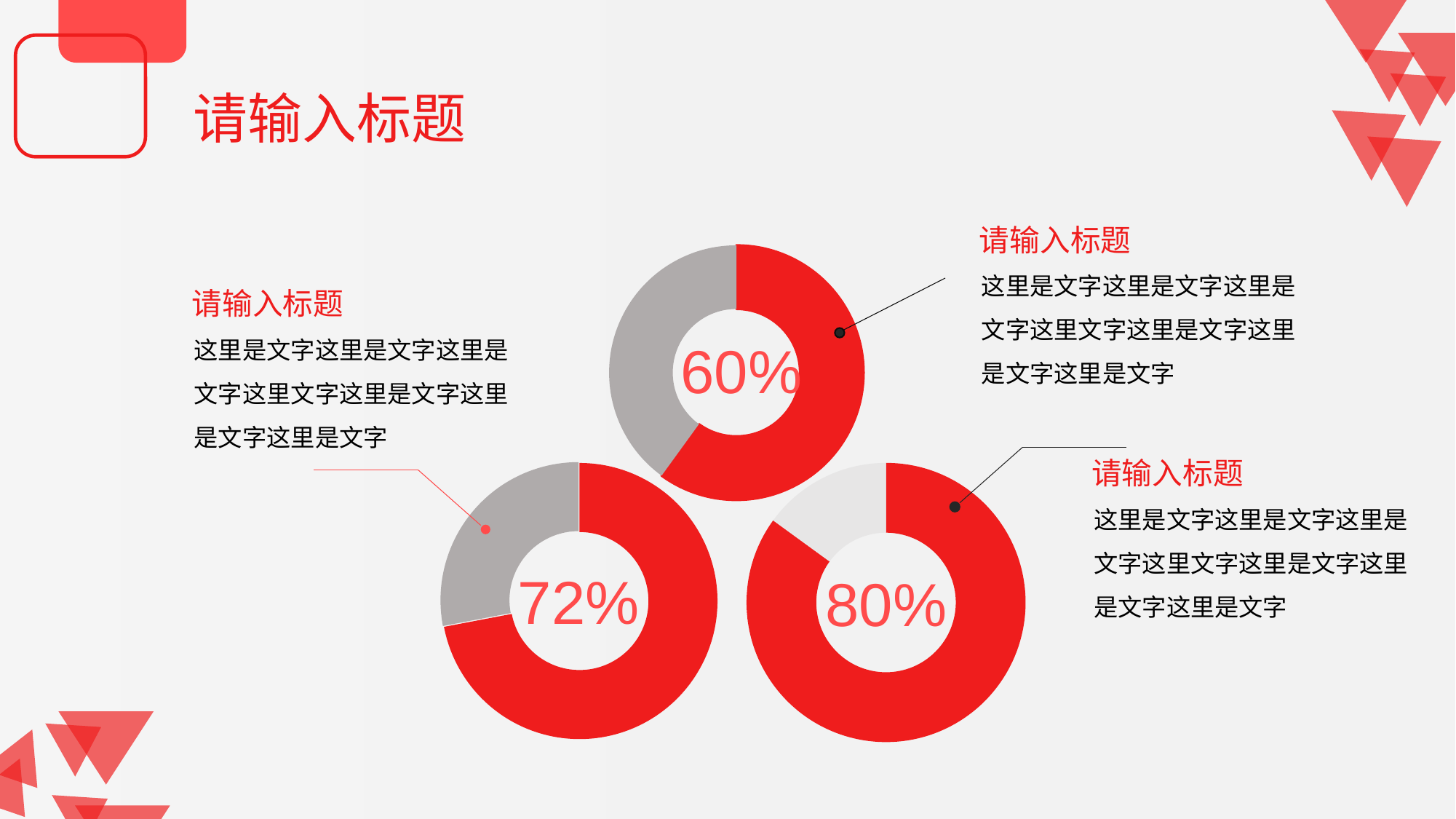

请输入标题

请输入标题

### Chart

| Category | 销售额 |
|---|---|
| 第一季度 | 60.0 |
|  | None |
|  | None |
| 第四季度 | 40.0 |
这里是文字这里是文字这里是文字这里文字这里是文字这里是文字这里是文字

请输入标题
这里是文字这里是文字这里是文字这里文字这里是文字这里是文字这里是文字
60%

请输入标题

### Chart

| Category | 销售额 |
|---|---|
| 第一季度 | 72.0 |
|  | None |
|  | None |
| 第四季度 | 28.0 |
72%

### Chart

| Category | 销售额 |
|---|---|
| 第一季度 | 85.0 |
|  | None |
|  | None |
| 第四季度 | 15.0 |
80%

这里是文字这里是文字这里是文字这里文字这里是文字这里是文字这里是文字